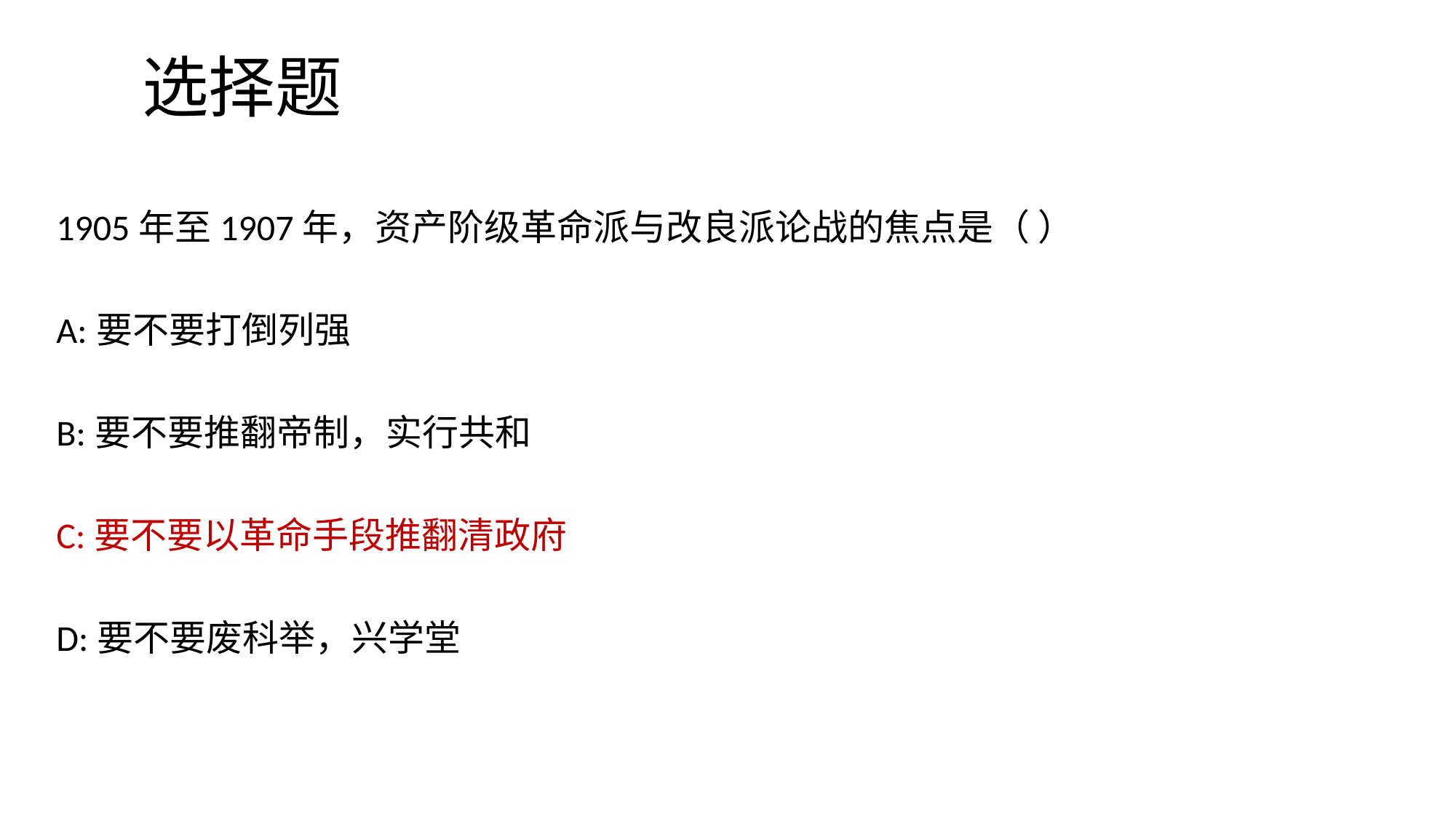

# 选择题
1905年至1907年，资产阶级革命派与改良派论战的焦点是（ ）
A:要不要打倒列强
B:要不要推翻帝制，实行共和
C:要不要以革命手段推翻清政府
D:要不要废科举，兴学堂